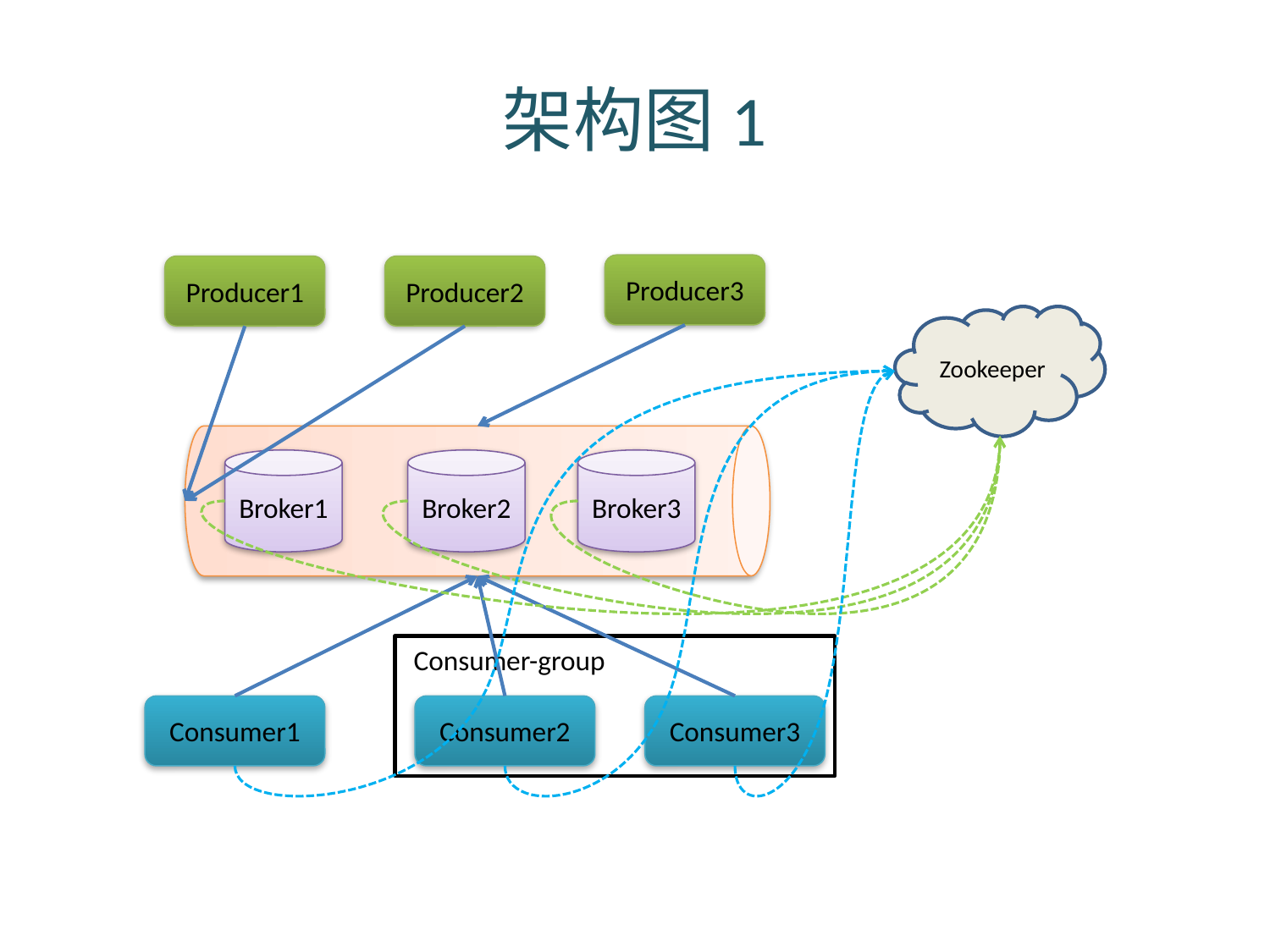

# 架构图1

Producer3
Producer1
Producer2
Zookeeper
Broker2
Broker1
Broker3
 Consumer-group
Consumer1
Consumer2
Consumer3